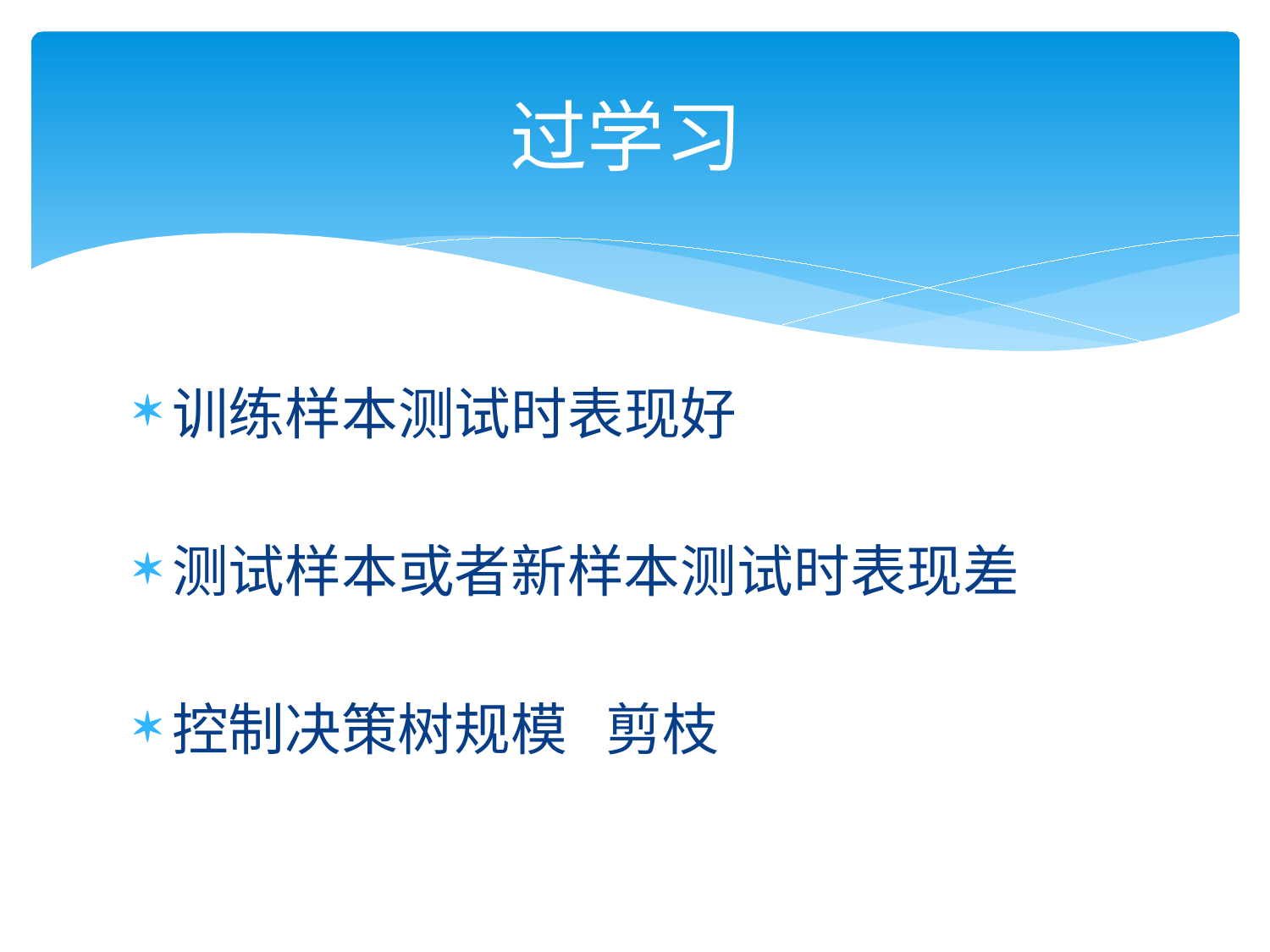

# 过学习
训练样本测试时表现好

测试样本或者新样本测试时表现差

控制决策树规模   剪枝